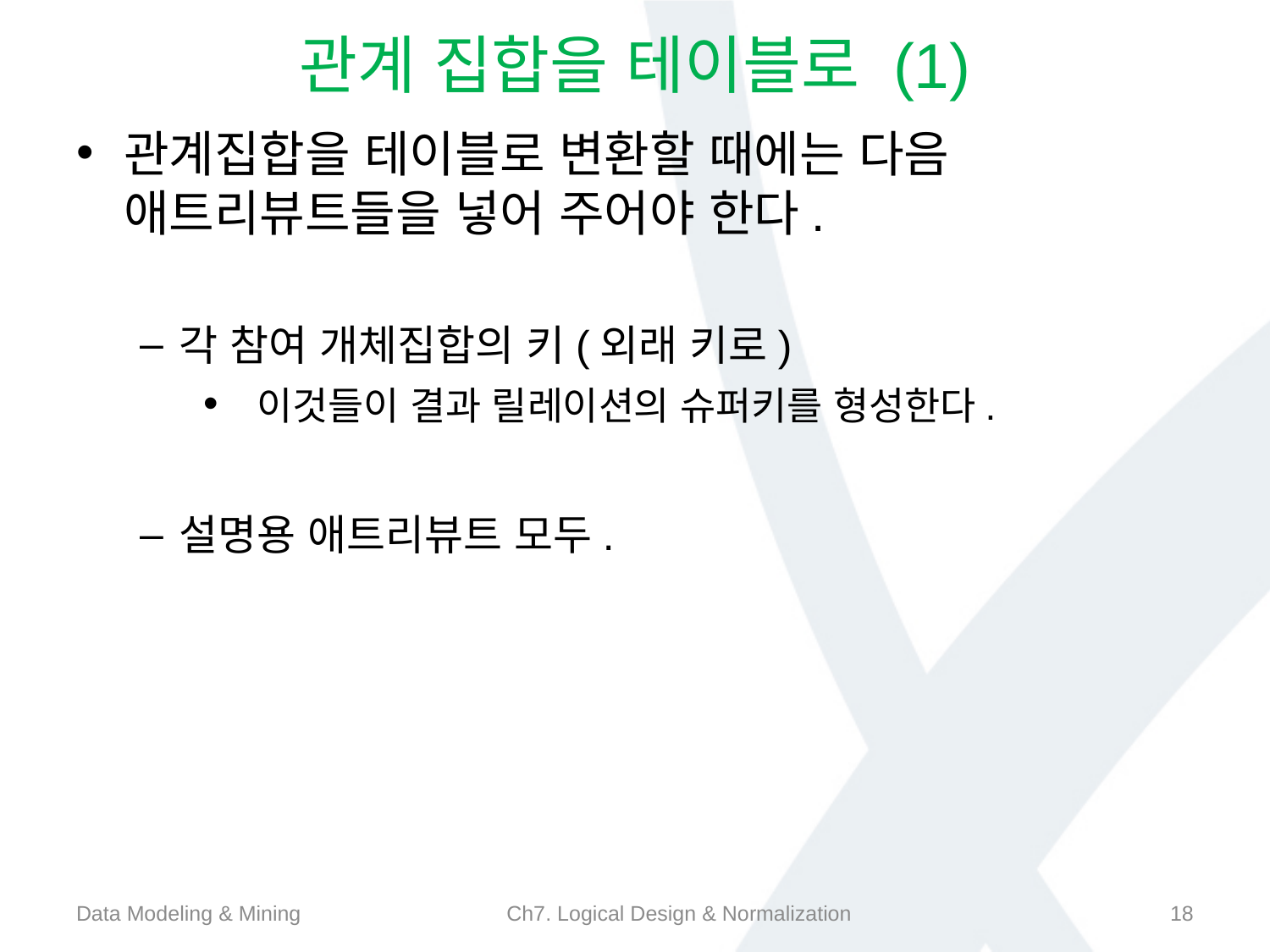

# 관계 집합을 테이블로 (1)
관계집합을 테이블로 변환할 때에는 다음 애트리뷰트들을 넣어 주어야 한다.

각 참여 개체집합의 키(외래 키로)
 이것들이 결과 릴레이션의 슈퍼키를 형성한다.

설명용 애트리뷰트 모두.

Data Modeling & Mining
Ch7. Logical Design & Normalization
18